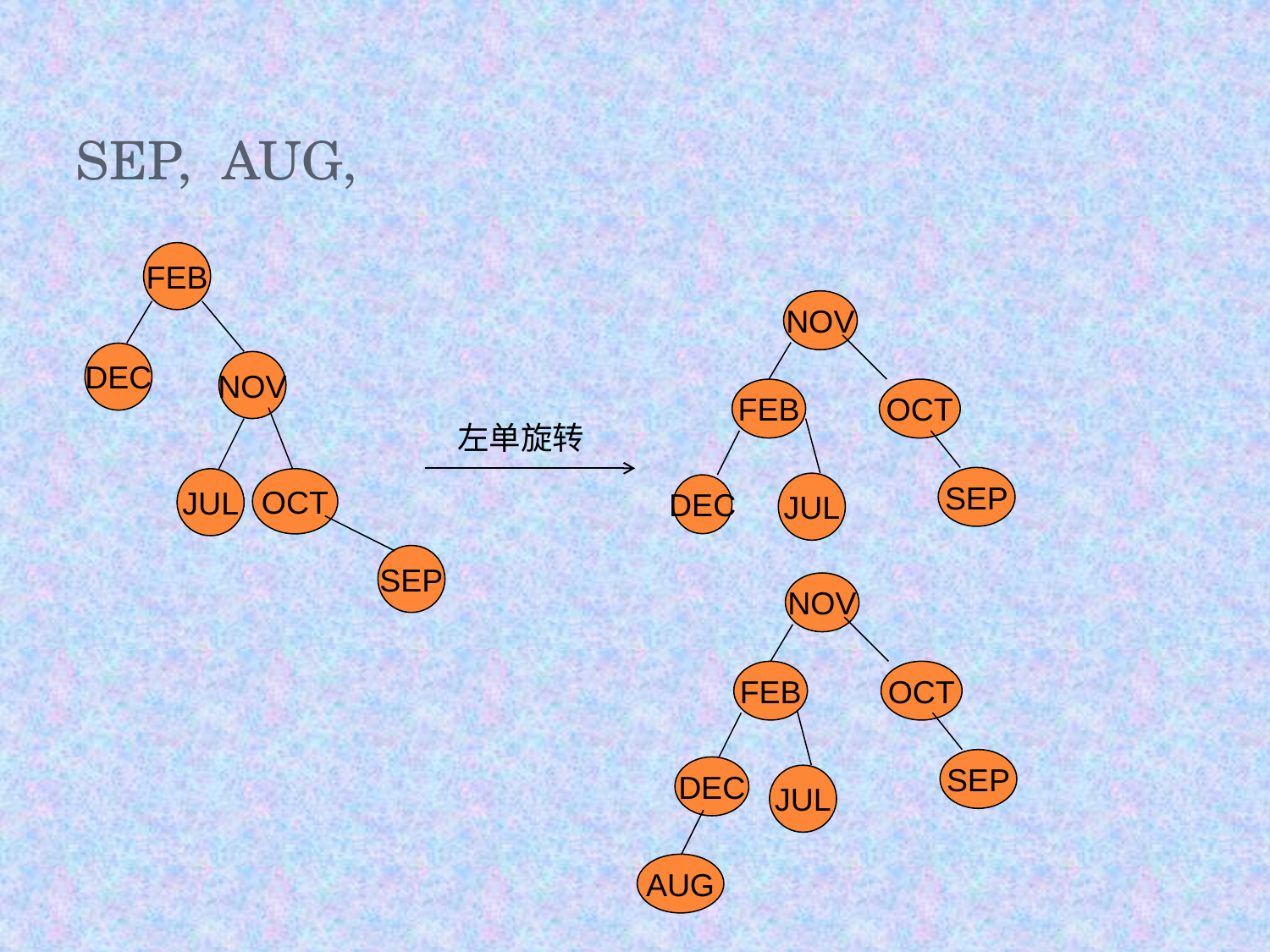

# SEP,  AUG,
FEB

DEC
NOV

JUL
NOV

FEB
OCT

SEP
DEC
左单旋转

OCT
JUL

SEP
NOV

FEB
OCT

SEP
DEC

JUL

AUG